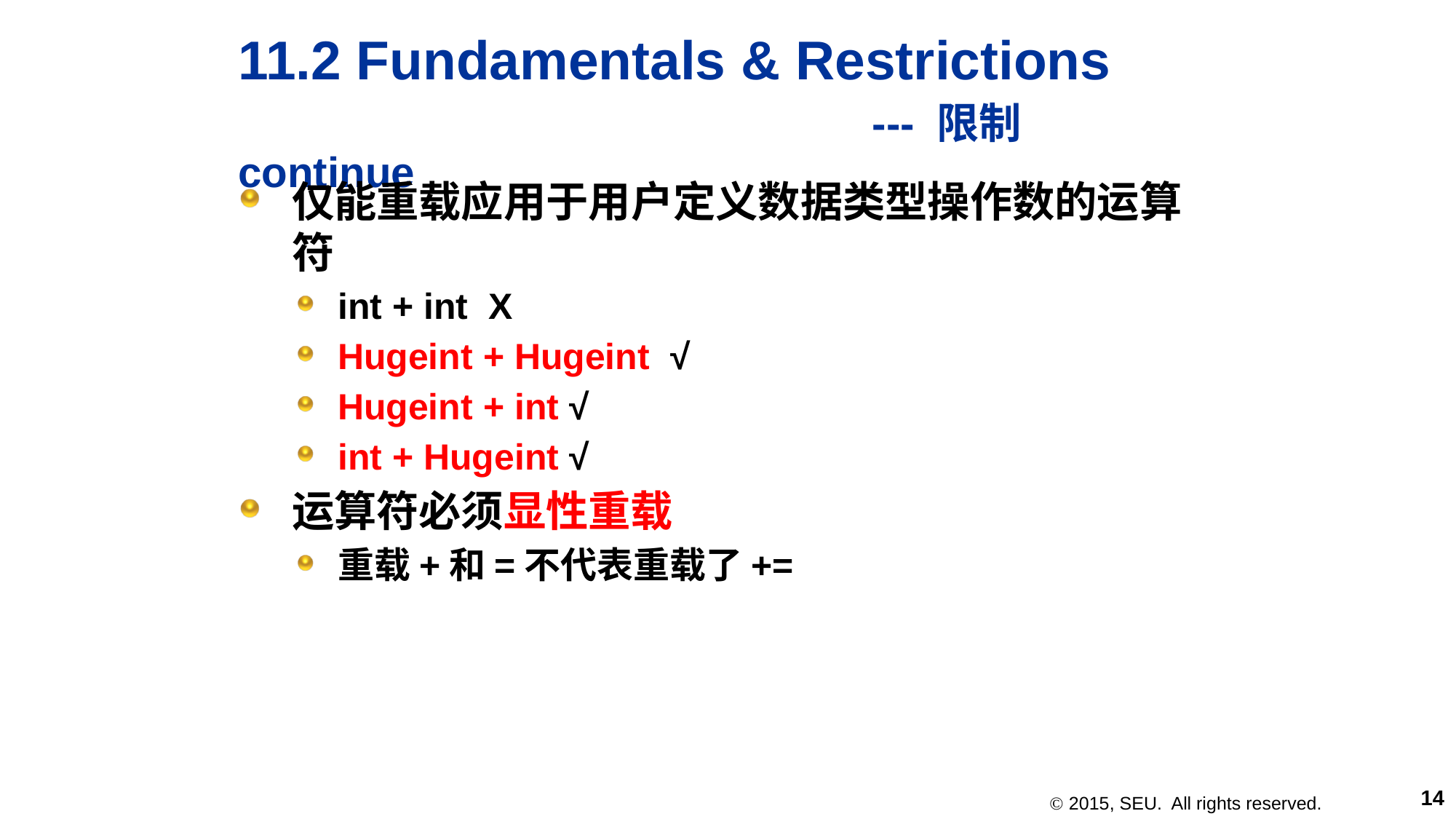

# 11.2 Fundamentals & Restrictions --- 限制 continue
仅能重载应用于用户定义数据类型操作数的运算符
int + int  X
Hugeint + Hugeint  √
Hugeint + int √
int + Hugeint √
运算符必须显性重载
重载+和=不代表重载了+=